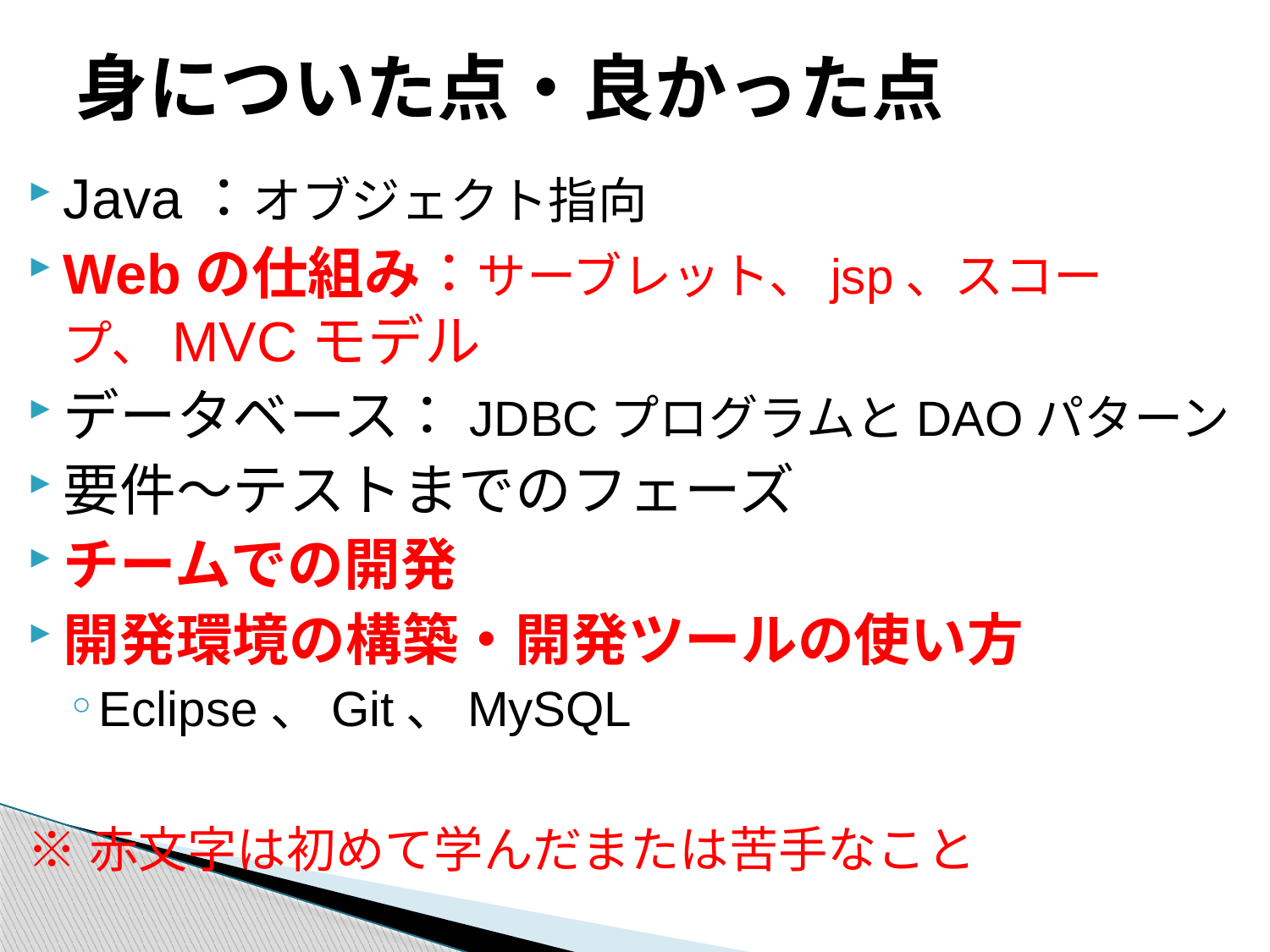

# 身についた点・良かった点
Java：オブジェクト指向
Webの仕組み：サーブレット、jsp、スコープ、MVCモデル
データベース：JDBCプログラムとDAOパターン
要件～テストまでのフェーズ
チームでの開発
開発環境の構築・開発ツールの使い方
Eclipse、Git、MySQL

※赤文字は初めて学んだまたは苦手なこと